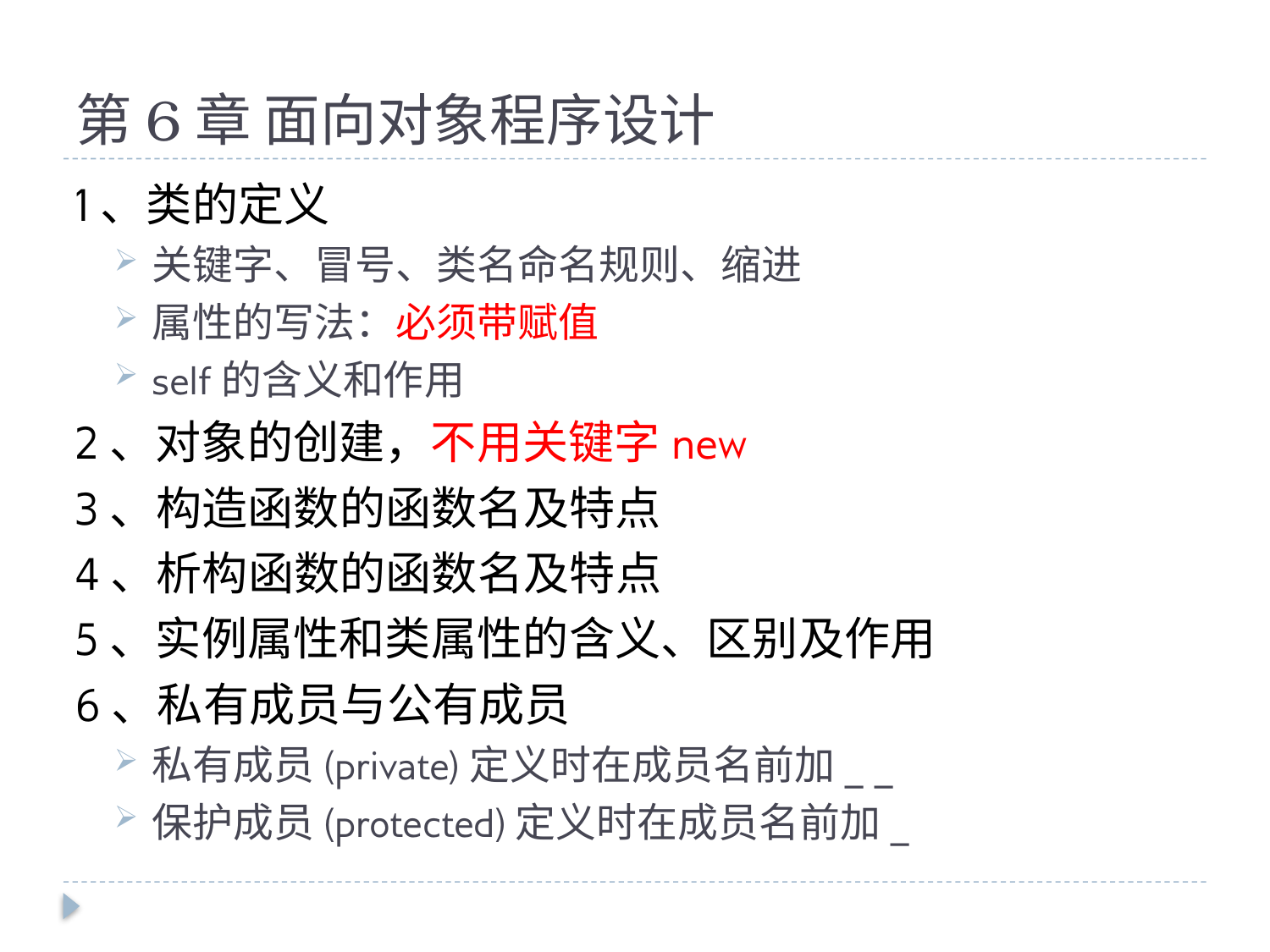

# 第6章 面向对象程序设计
1、类的定义
关键字、冒号、类名命名规则、缩进
属性的写法：必须带赋值
self的含义和作用
2、对象的创建，不用关键字new
3、构造函数的函数名及特点
4、析构函数的函数名及特点
5、实例属性和类属性的含义、区别及作用
6、私有成员与公有成员
私有成员(private)定义时在成员名前加_ _
保护成员(protected)定义时在成员名前加_